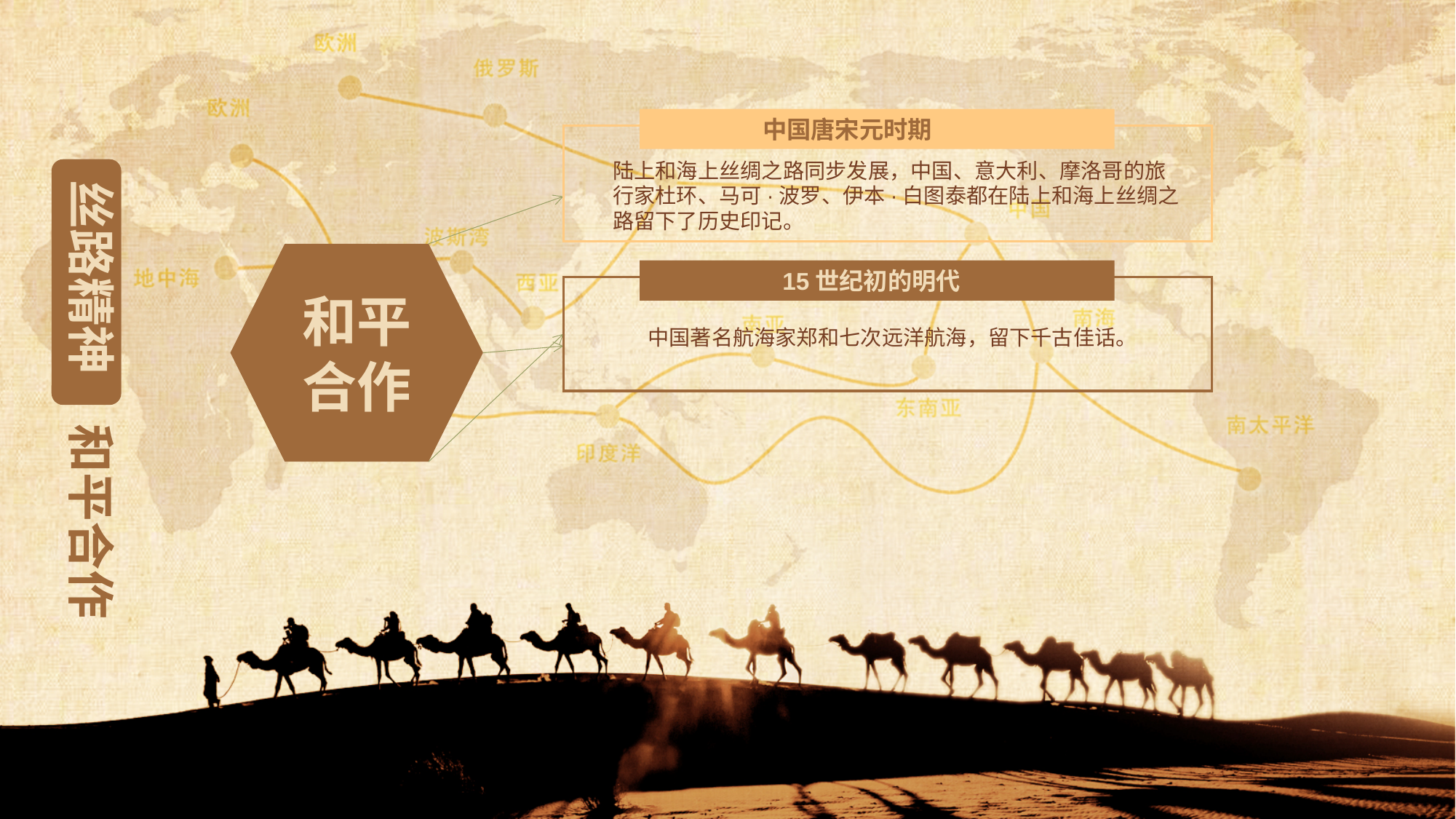

中国唐宋元时期

陆上和海上丝绸之路同步发展，中国、意大利、摩洛哥的旅行家杜环、马可·波罗、伊本·白图泰都在陆上和海上丝绸之路留下了历史印记。

丝路精神
和平合作
                    15世纪初的明代

中国著名航海家郑和七次远洋航海，留下千古佳话。
和平合作